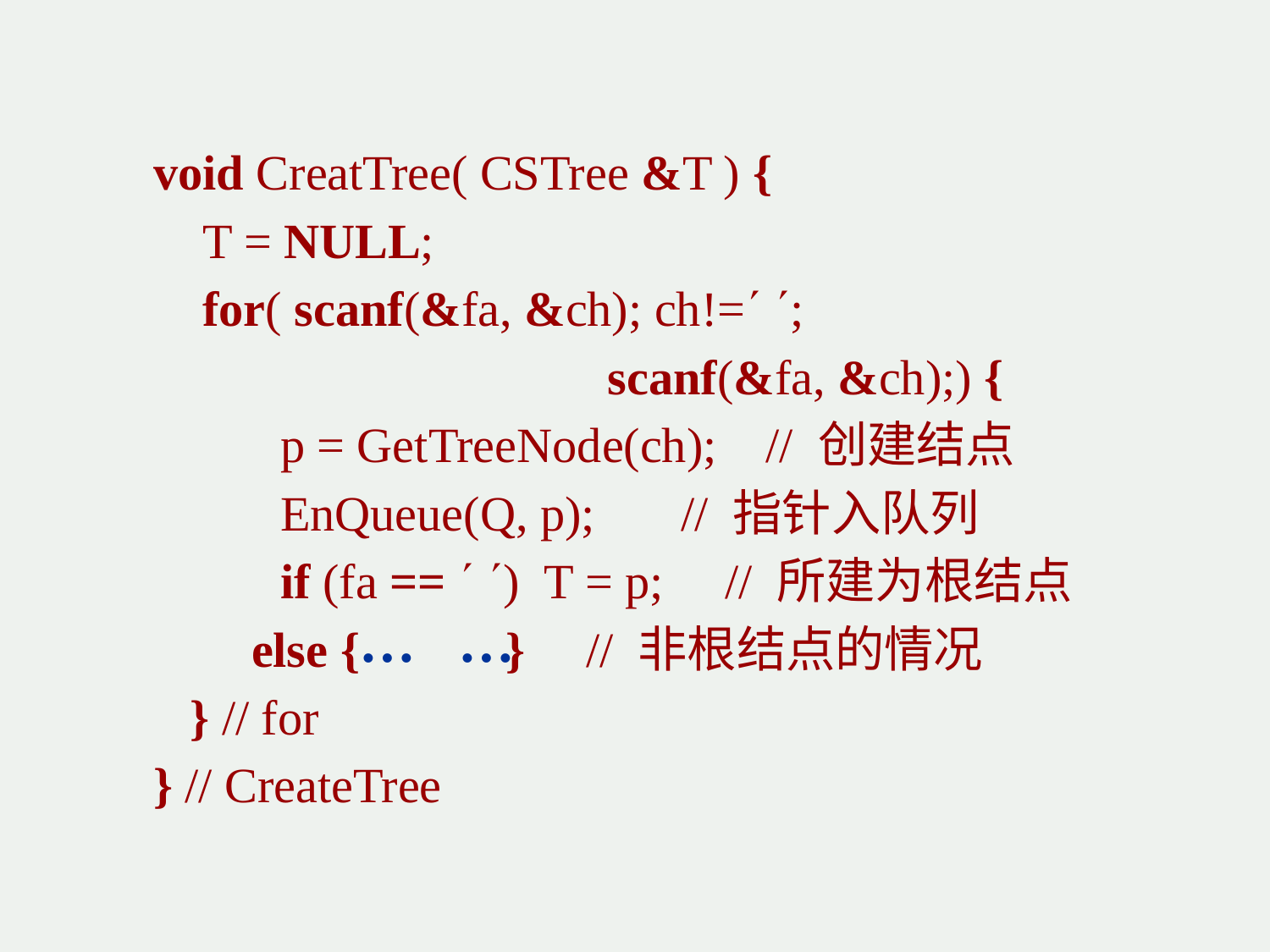

void CreatTree( CSTree &T ) {
    T = NULL;
    for( scanf(&fa, &ch); ch!=′ ′;
                                     scanf(&fa, &ch);) {
	p = GetTreeNode(ch);    // 创建结点
	EnQueue(Q, p);       // 指针入队列
	if (fa == ′ ′)  T = p;     // 所建为根结点
        else {	        }     // 非根结点的情况
   } // for
} // CreateTree
 …   …